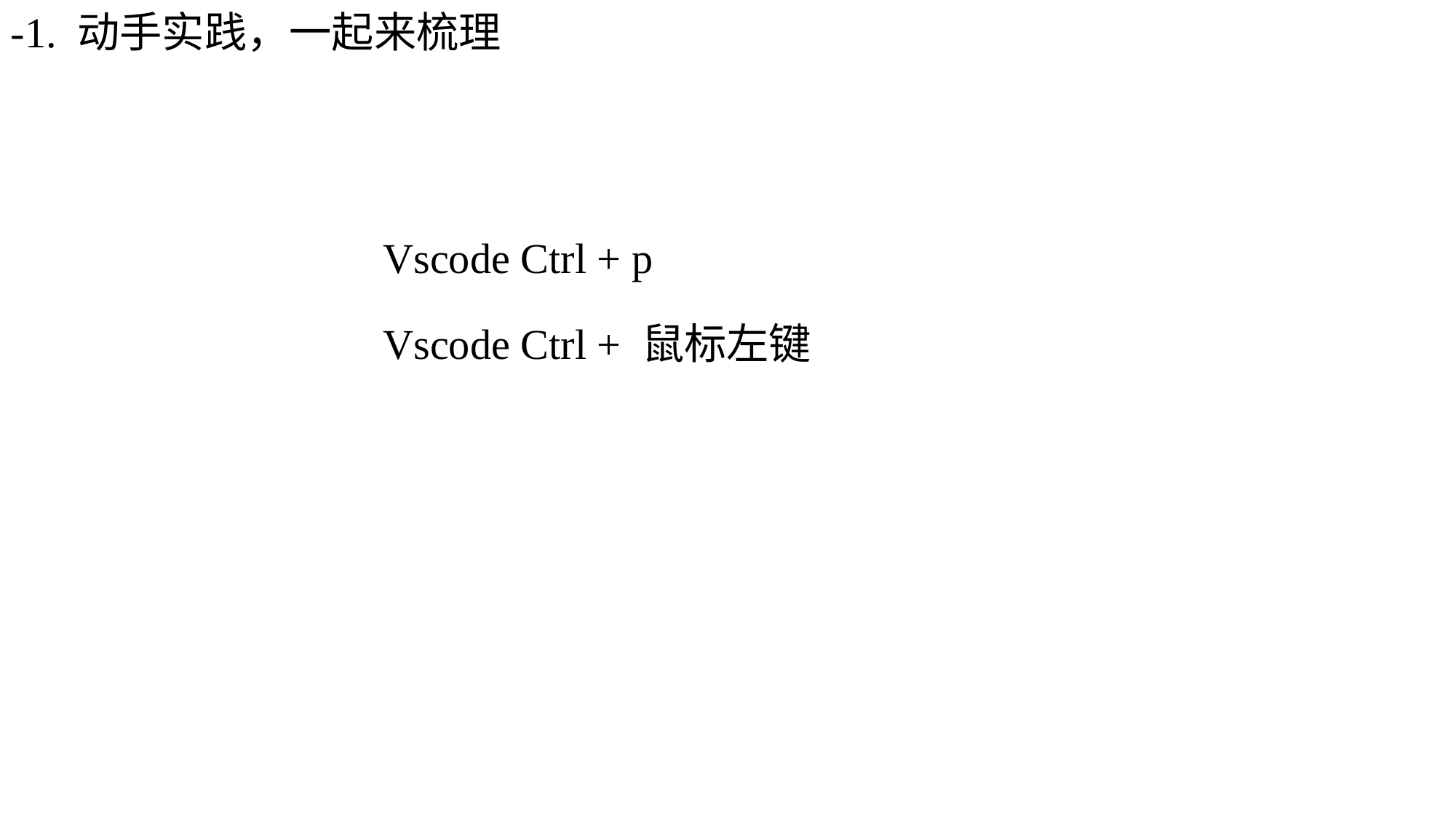

-1. 动手实践，一起来梳理
Vscode Ctrl + p
Vscode Ctrl + 鼠标左键